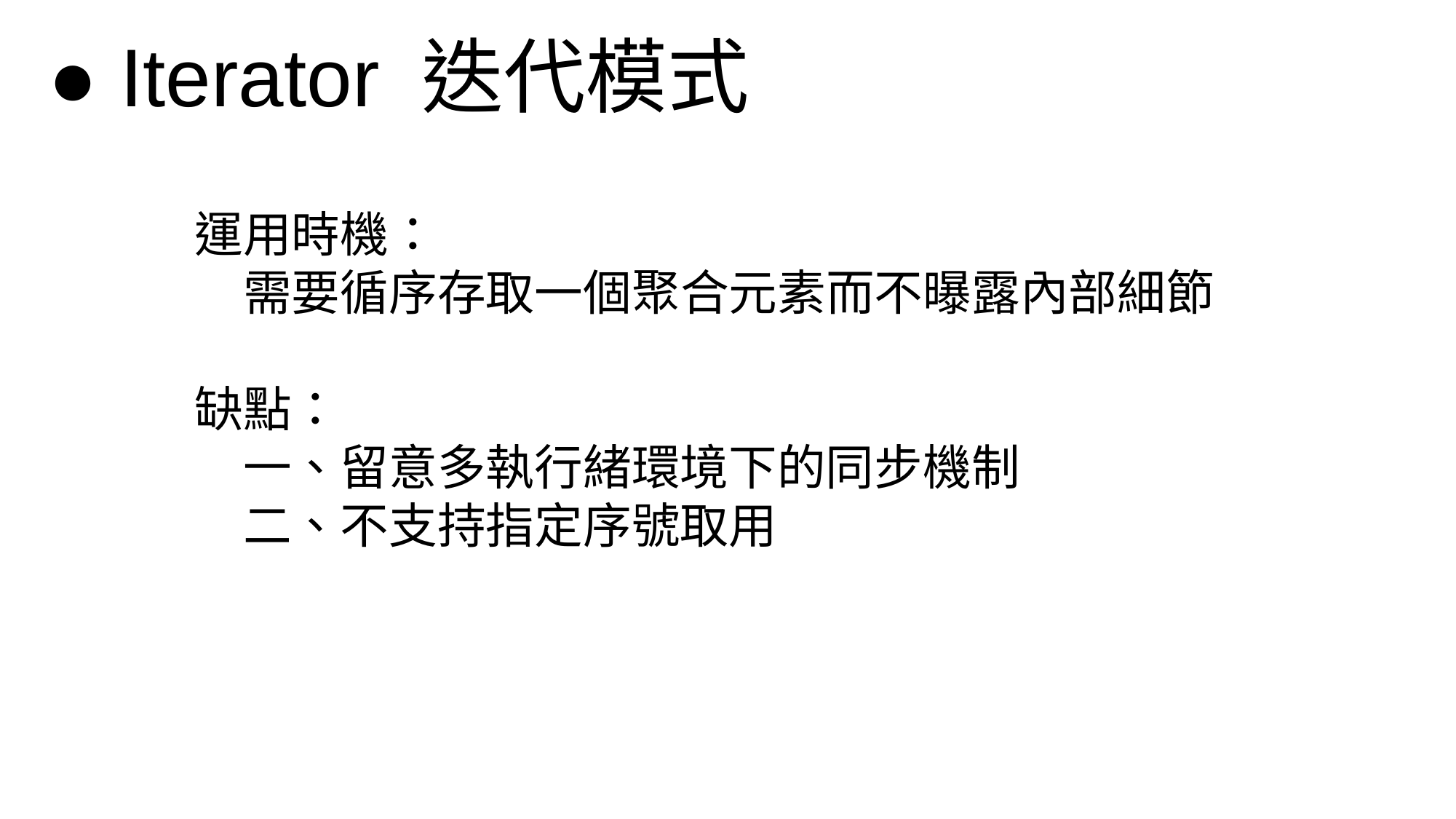

● Iterator 迭代模式
運用時機：
　需要循序存取一個聚合元素而不曝露內部細節

缺點：
　一、留意多執行緒環境下的同步機制
　二、不支持指定序號取用